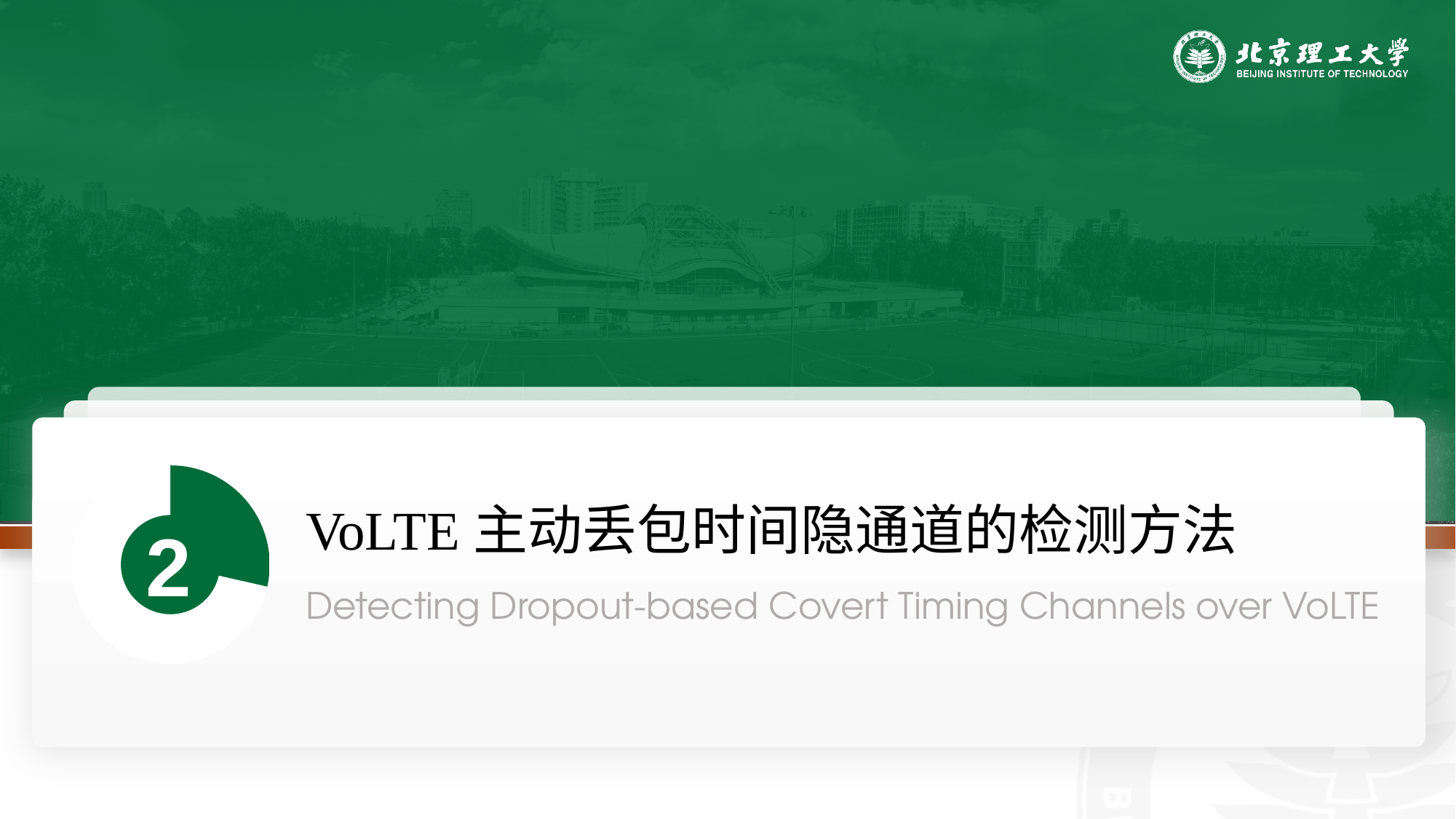

### Chart

| Category |
|---|

### Chart

| Category |  |
|---|---|
VoLTE主动丢包时间隐通道的检测方法
2
Detecting Dropout-based Covert Timing Channels over VoLTE